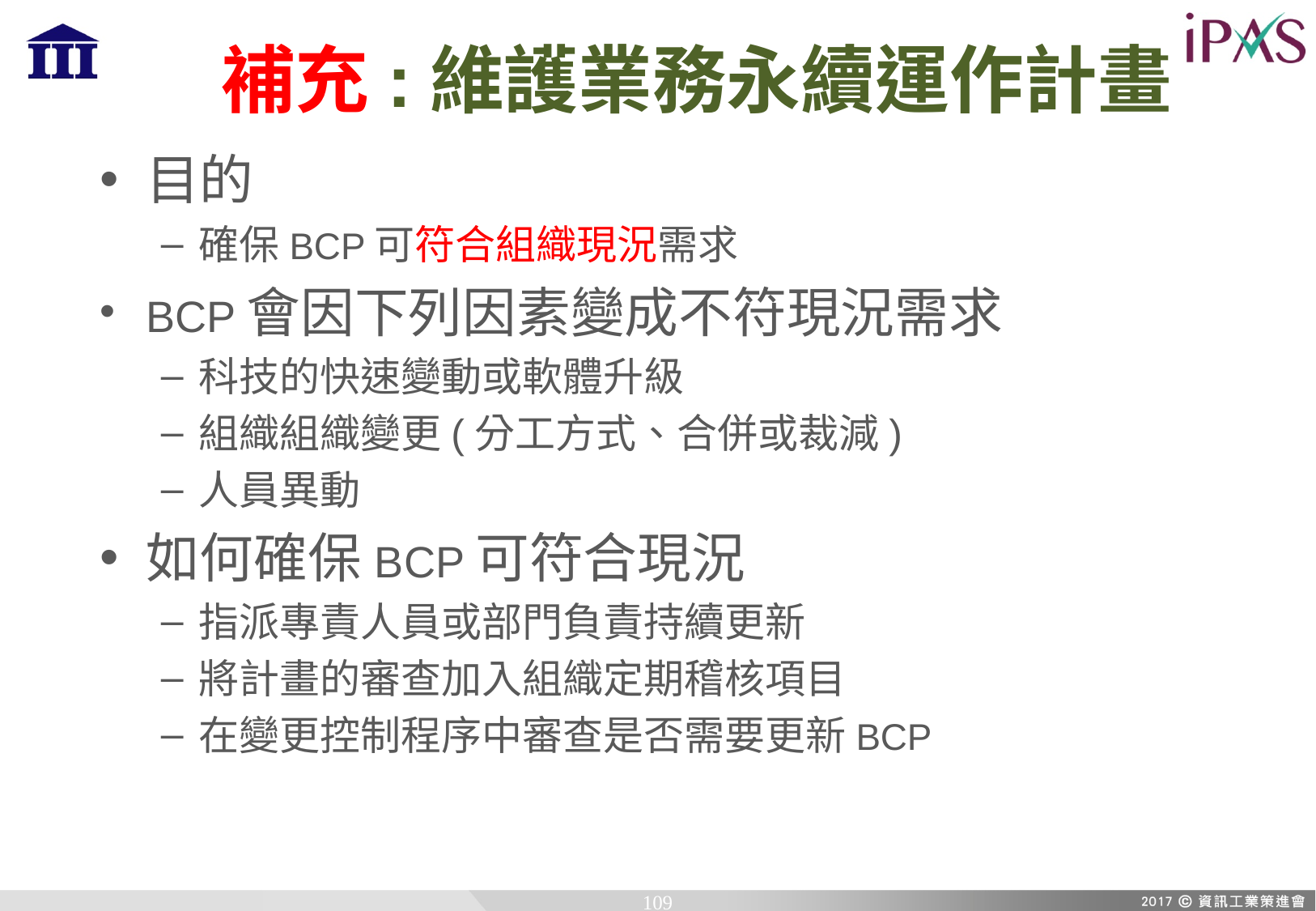

# 補充:維護業務永續運作計畫
目的
確保BCP可符合組織現況需求
BCP會因下列因素變成不符現況需求
科技的快速變動或軟體升級
組織組織變更(分工方式、合併或裁減)
人員異動
如何確保BCP可符合現況
指派專責人員或部門負責持續更新
將計畫的審查加入組織定期稽核項目
在變更控制程序中審查是否需要更新BCP
109